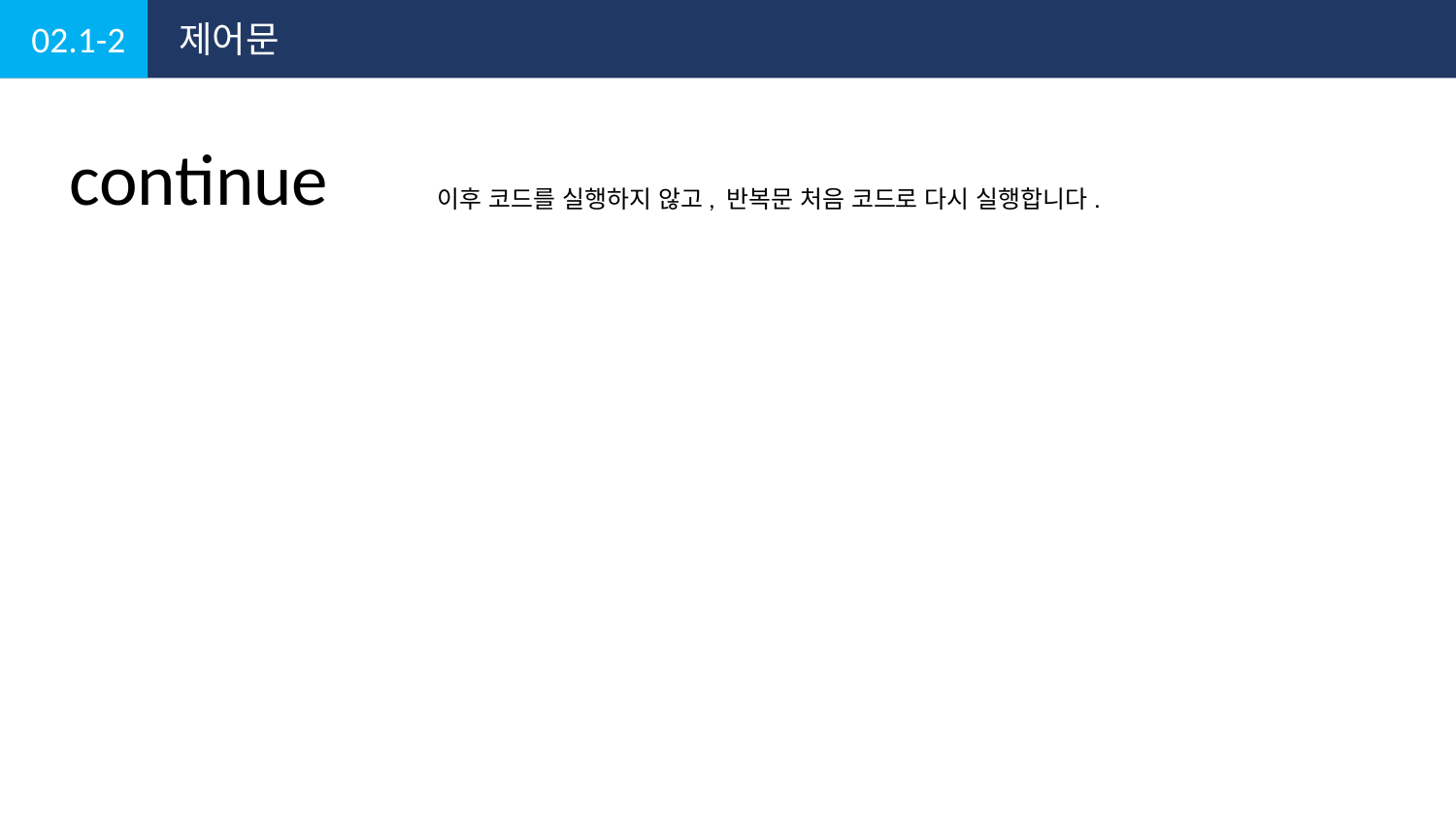

02.1-2
제어문
continue
이후 코드를 실행하지 않고, 반복문 처음 코드로 다시 실행합니다.